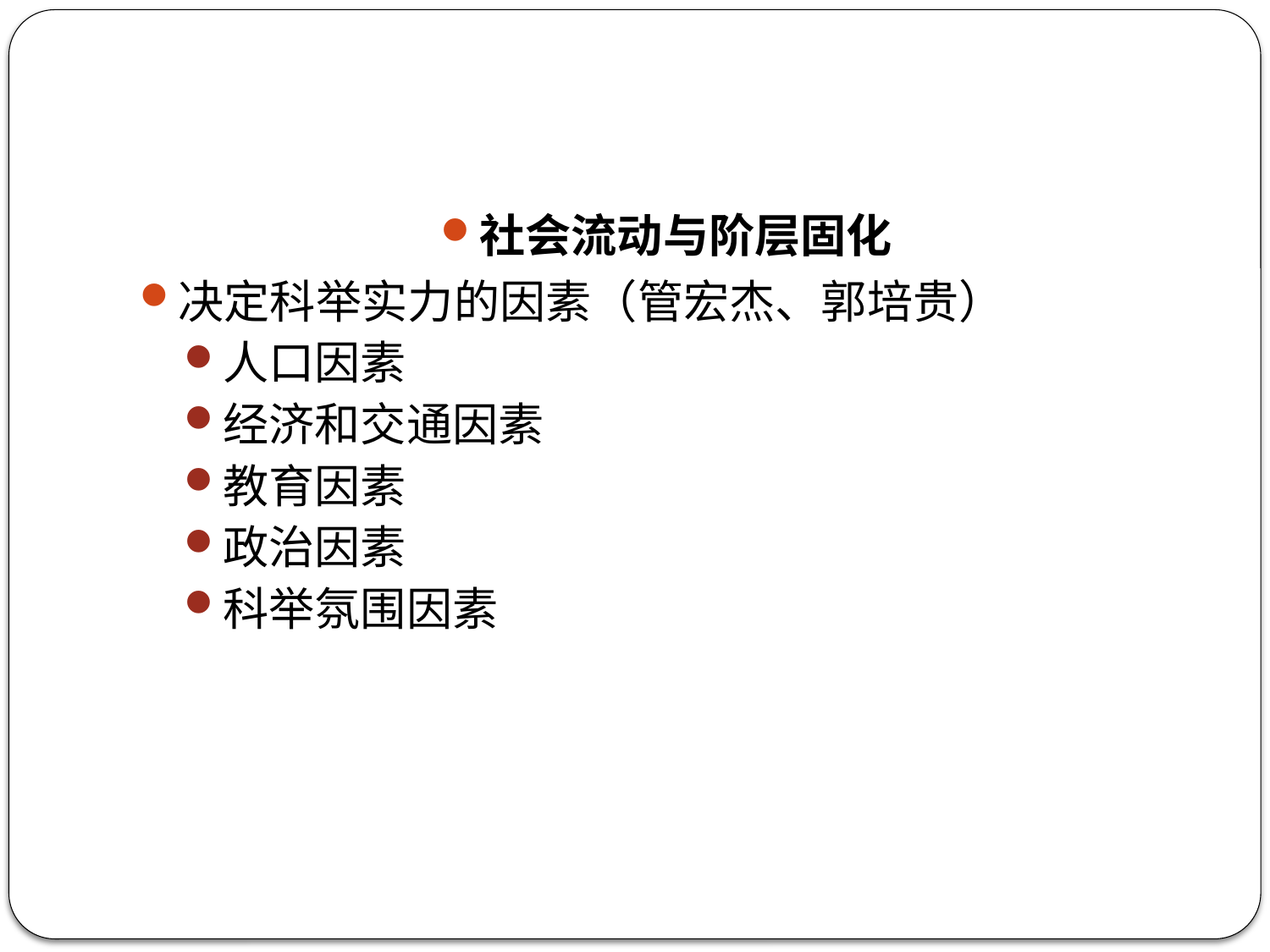

#
社会流动与阶层固化
决定科举实力的因素（管宏杰、郭培贵）
人口因素
经济和交通因素
教育因素
政治因素
科举氛围因素